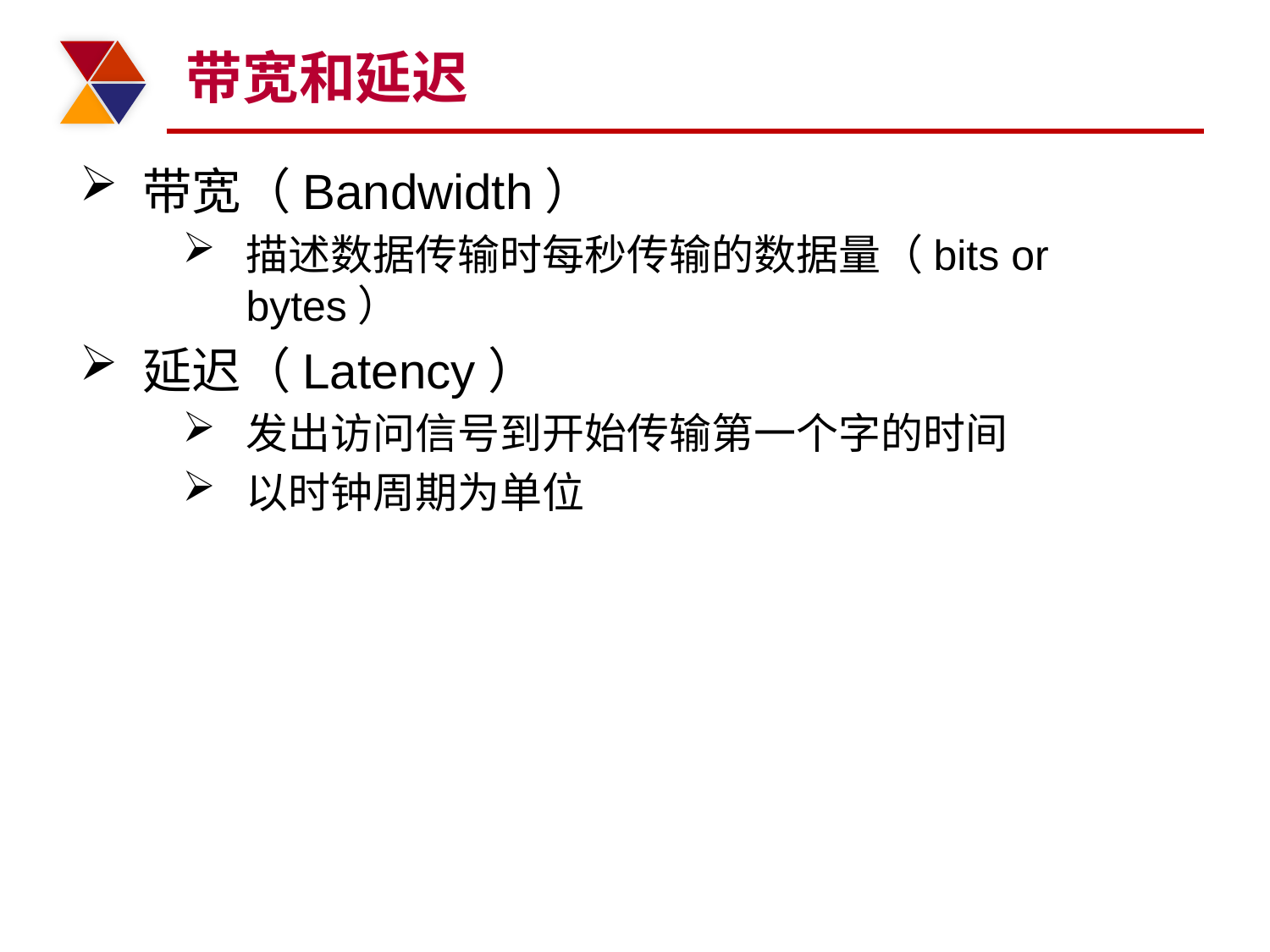

# 带宽和延迟
带宽（Bandwidth）
描述数据传输时每秒传输的数据量（bits or bytes）
延迟（Latency）
发出访问信号到开始传输第一个字的时间
以时钟周期为单位